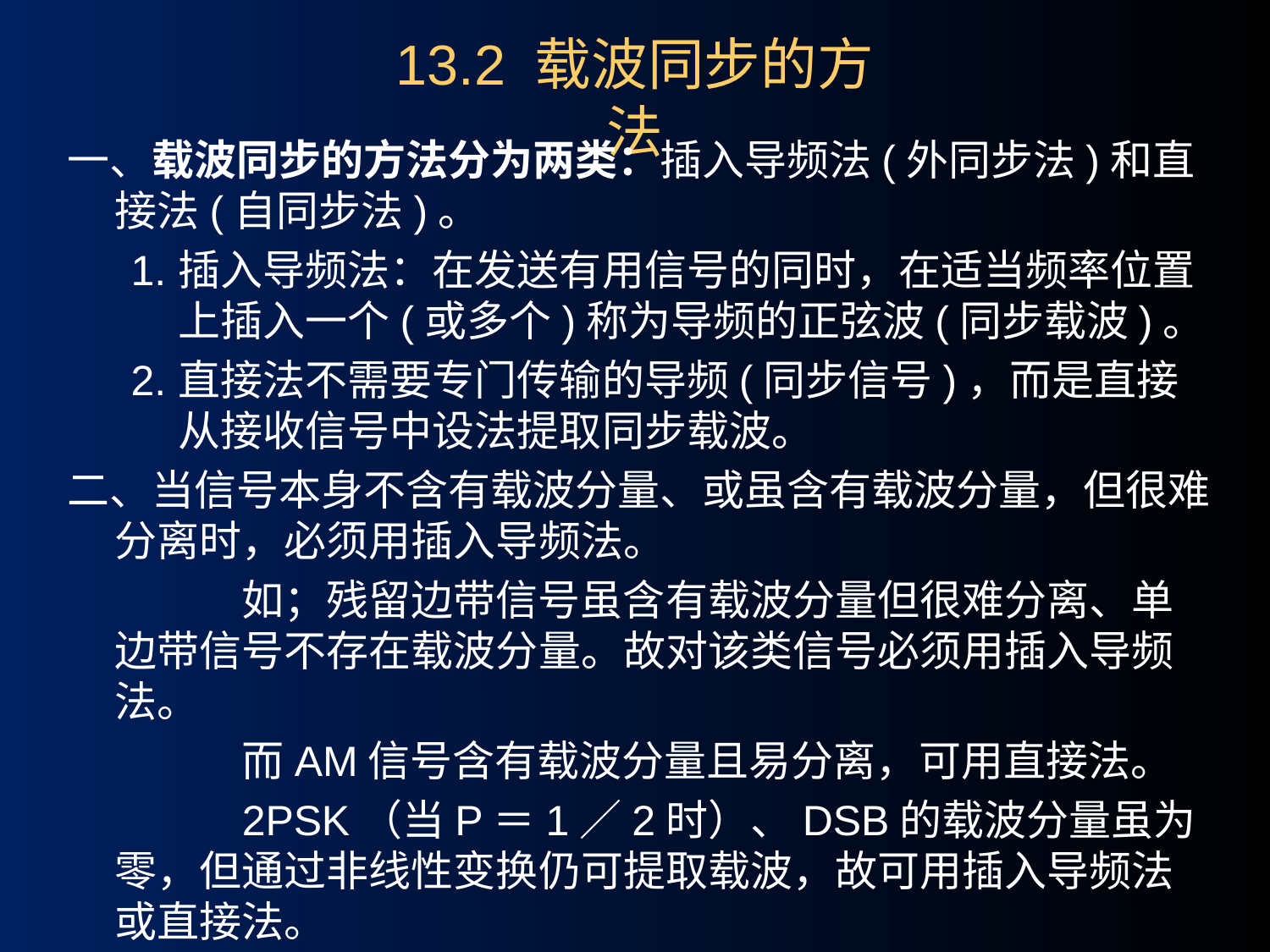

# 13.2 载波同步的方法
一、载波同步的方法分为两类：插入导频法(外同步法)和直接法(自同步法)。
插入导频法：在发送有用信号的同时，在适当频率位置上插入一个(或多个)称为导频的正弦波(同步载波)。
直接法不需要专门传输的导频(同步信号)，而是直接从接收信号中设法提取同步载波。
二、当信号本身不含有载波分量、或虽含有载波分量，但很难分离时，必须用插入导频法。
		如；残留边带信号虽含有载波分量但很难分离、单边带信号不存在载波分量。故对该类信号必须用插入导频法。
		而AM信号含有载波分量且易分离，可用直接法。
		2PSK（当P＝1／2时）、DSB的载波分量虽为零，但通过非线性变换仍可提取载波，故可用插入导频法或直接法。